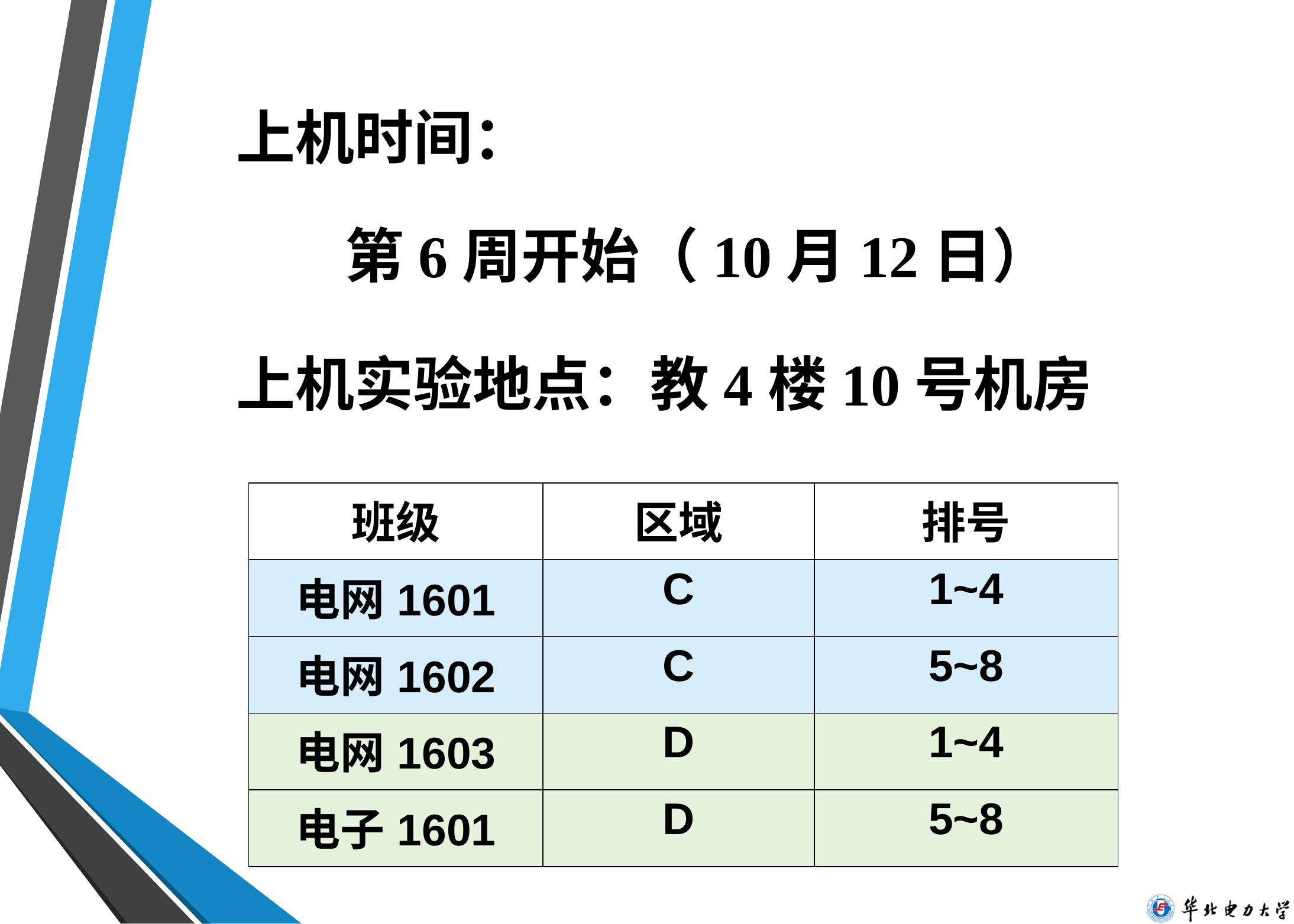

上机时间：
       第6周开始（10月12日）
上机实验地点：教4楼10号机房
| 班级 | 区域 | 排号 |
| --- | --- | --- |
| 电网1601 | C | 1~4 |
| 电网1602 | C | 5~8 |
| 电网1603 | D | 1~4 |
| 电子1601 | D | 5~8 |